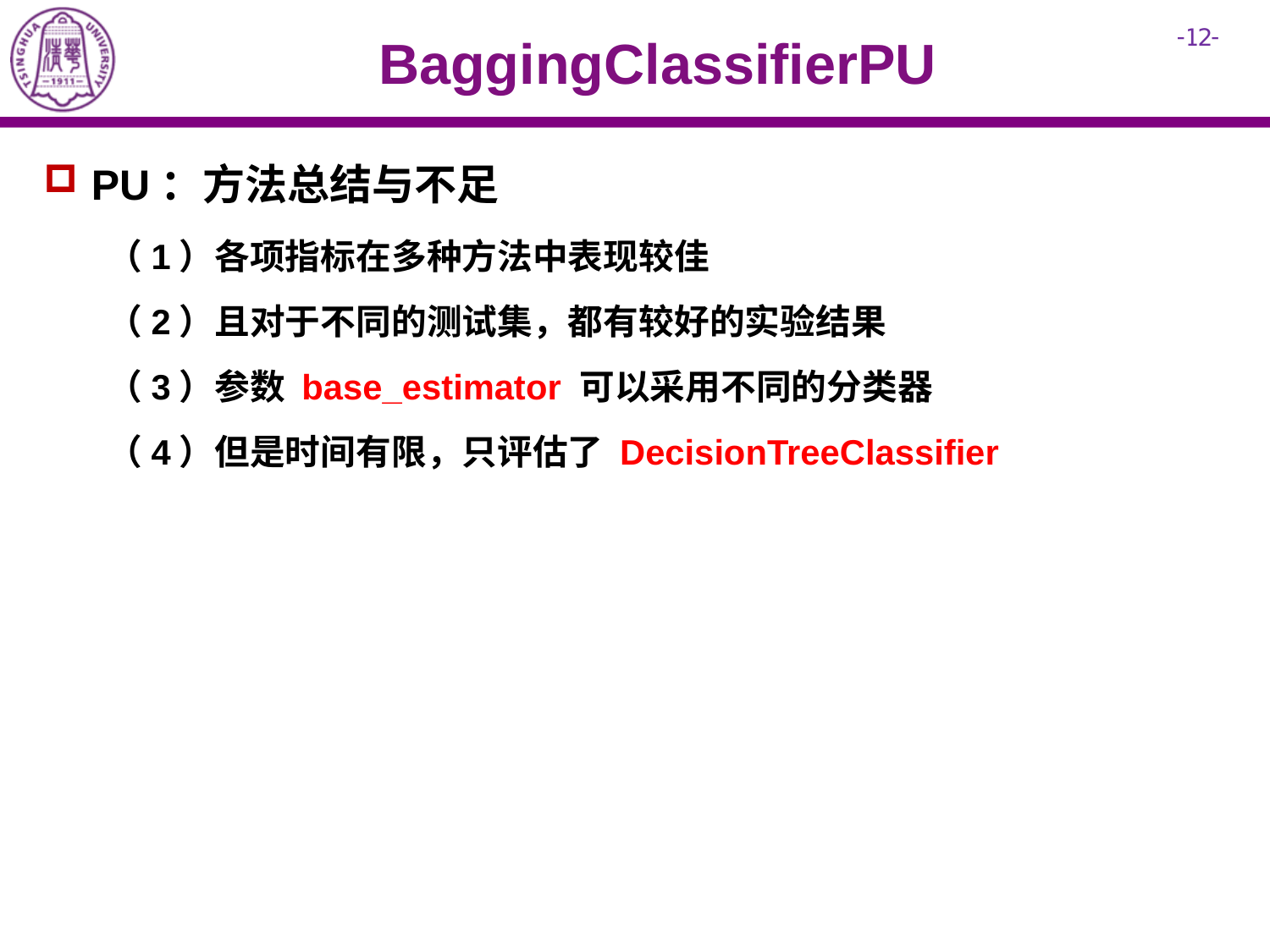

# BaggingClassifierPU
PU：方法总结与不足
（1）各项指标在多种方法中表现较佳
（2）且对于不同的测试集，都有较好的实验结果
（3）参数 base_estimator 可以采用不同的分类器
（4）但是时间有限，只评估了 DecisionTreeClassifier